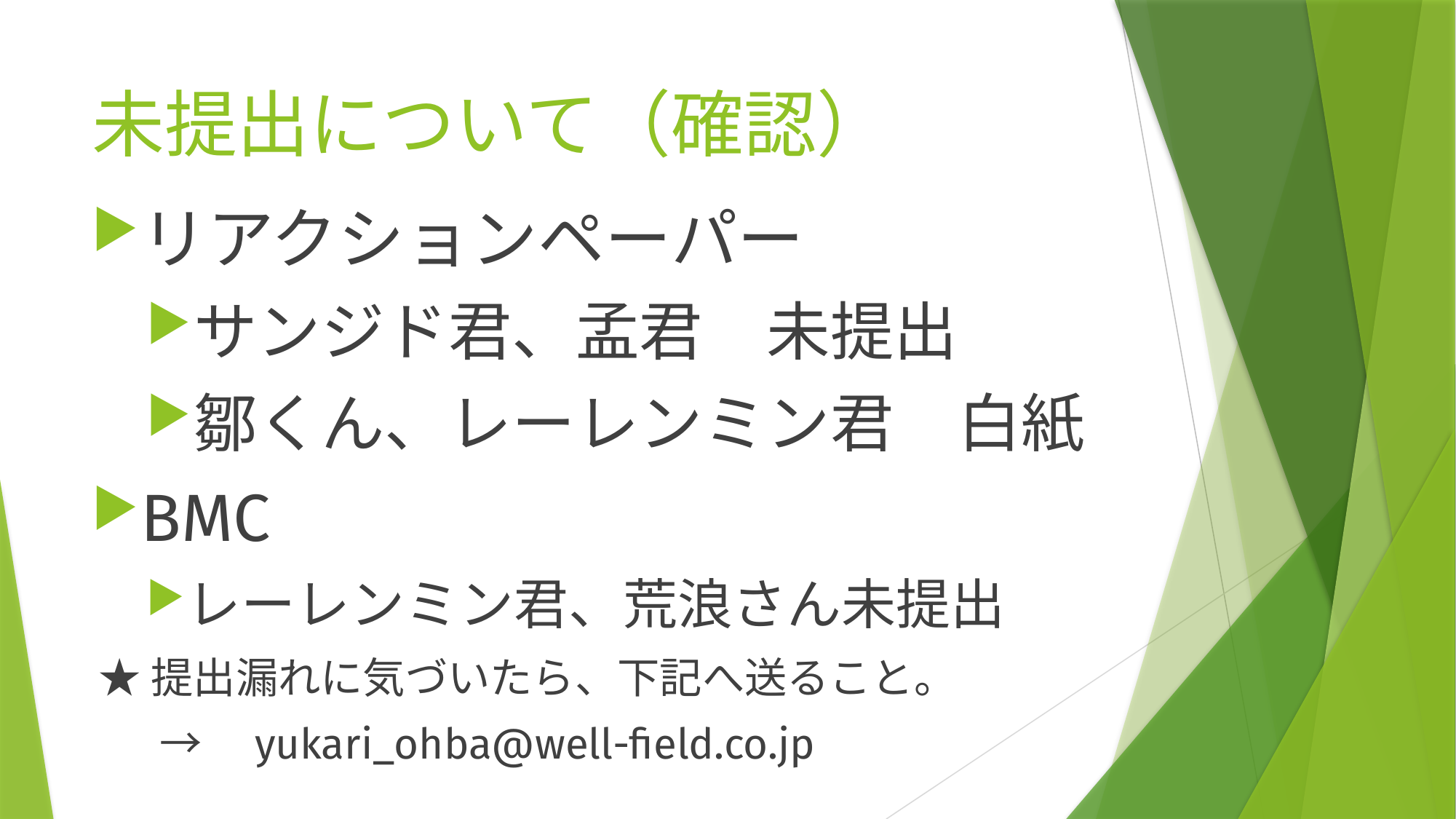

# 未提出について（確認）
リアクションペーパー
サンジド君、孟君　未提出
鄒くん、レーレンミン君　白紙
BMC
レーレンミン君、荒浪さん未提出
★提出漏れに気づいたら、下記へ送ること。
　  →　yukari_ohba@well-field.co.jp